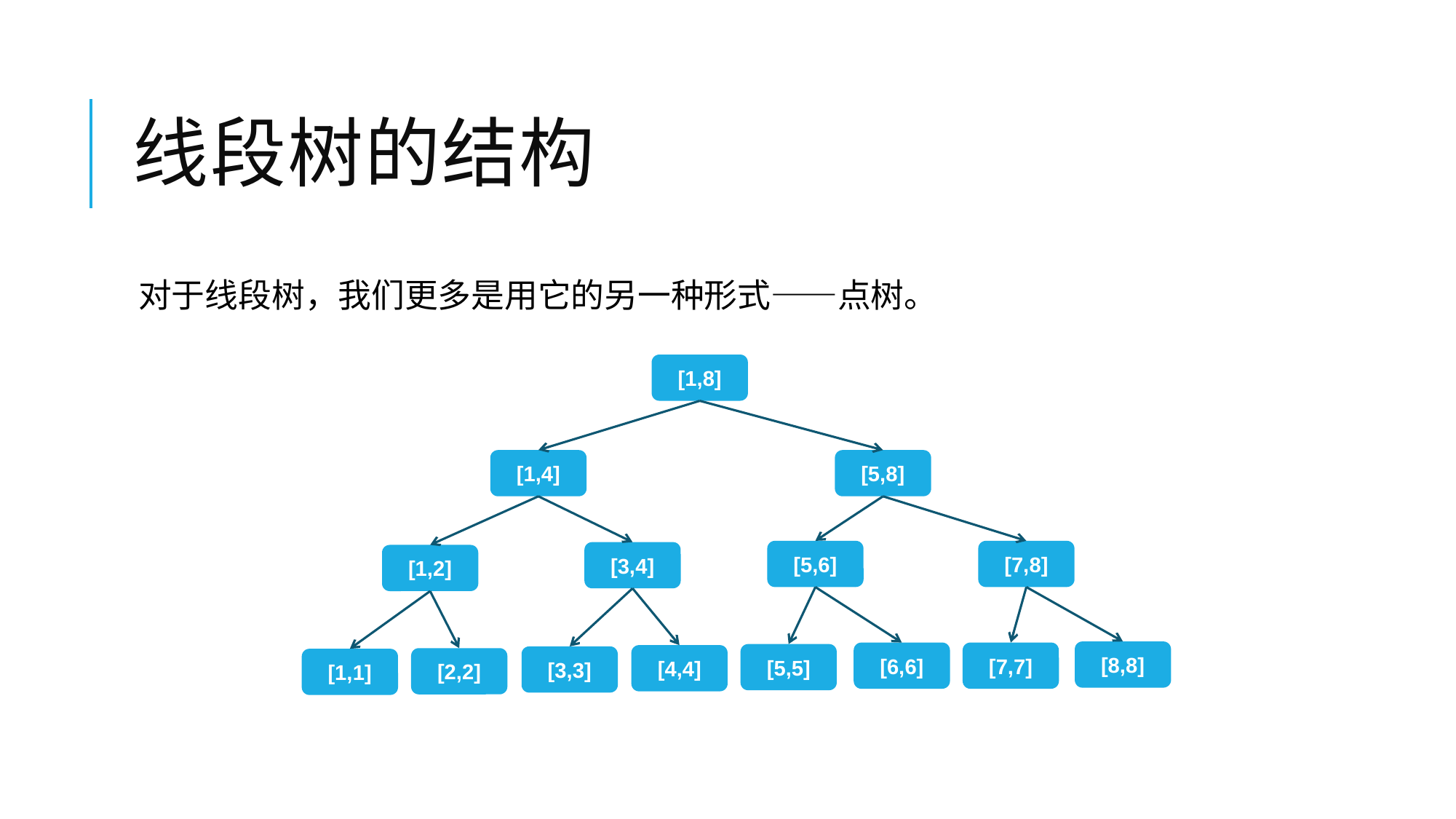

# 线段树的结构
对于线段树，我们更多是用它的另一种形式——点树。
[1,8]
[1,4]
[5,8]
[7,8]
[5,6]
[3,4]
[1,2]
[8,8]
[7,7]
[6,6]
[5,5]
[4,4]
[3,3]
[2,2]
[1,1]